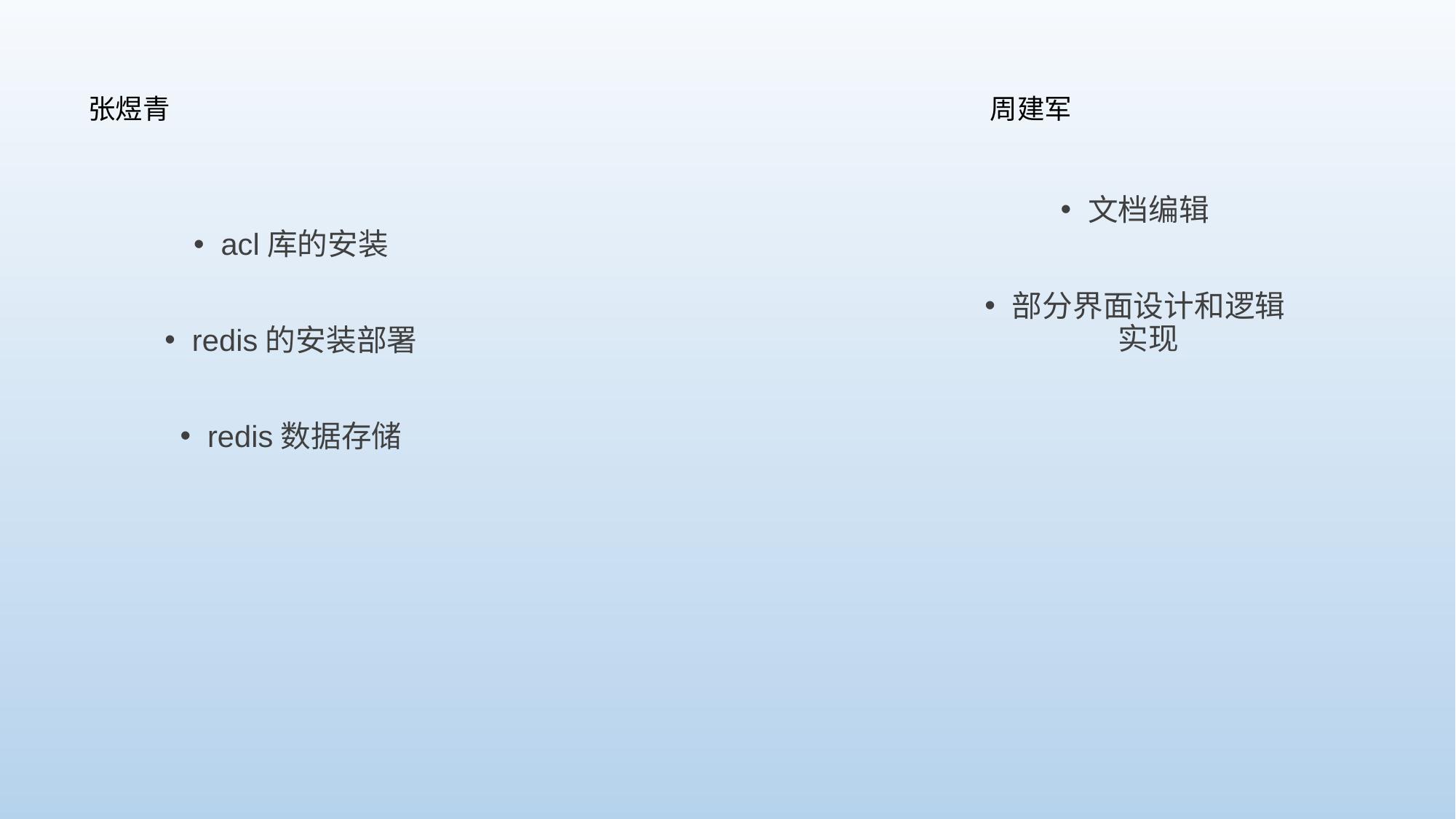

# 张煜青                                                                                                                                     周建军
文档编辑

部分界面设计和逻辑实现

acl库的安装

redis的安装部署

redis数据存储